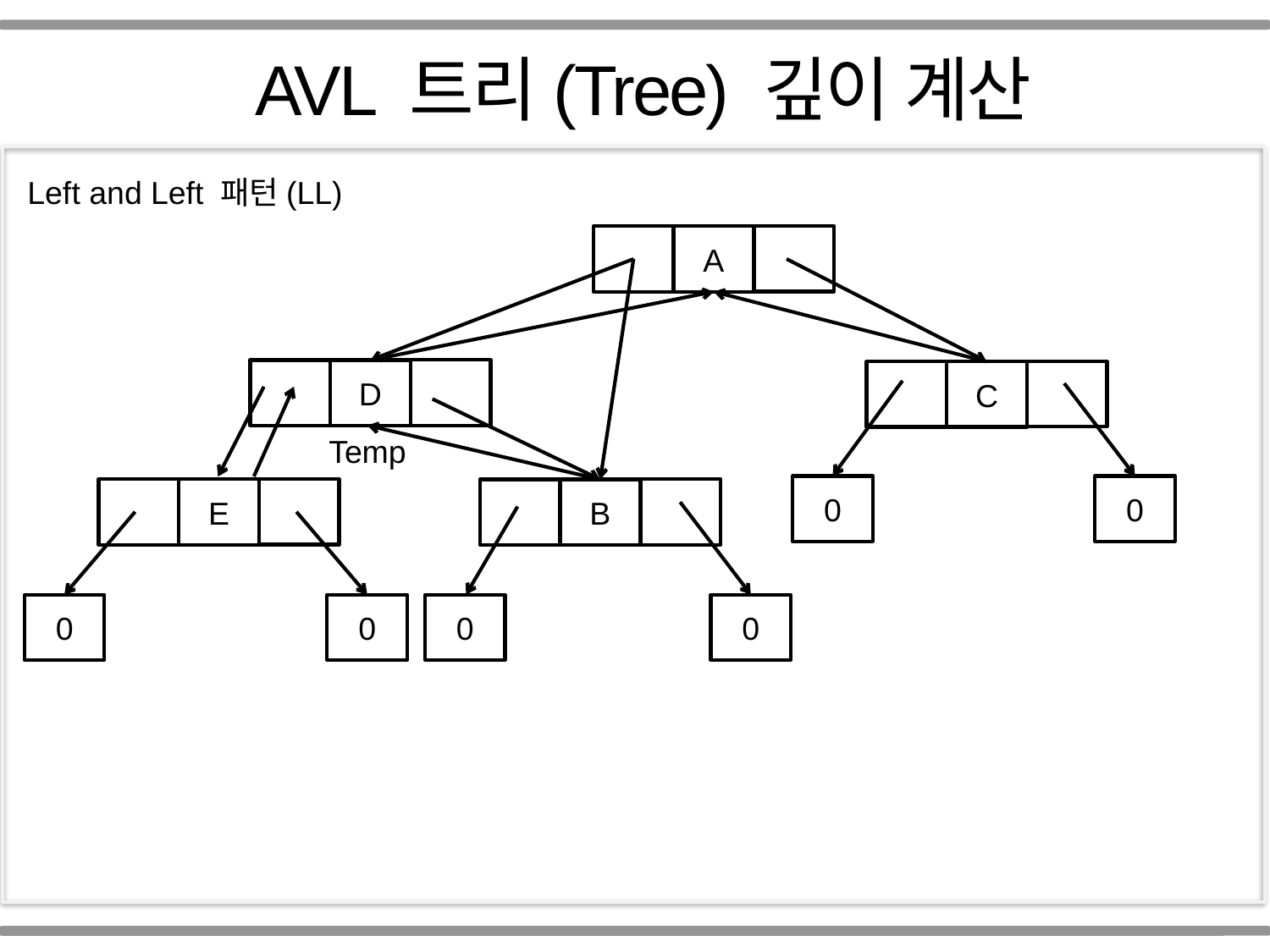

Part 01

 AVL 트리(Tree) 깊이 계산

Left and Left 패턴(LL)

A

D

C
Temp
0
0

E

B
0
0
0
0